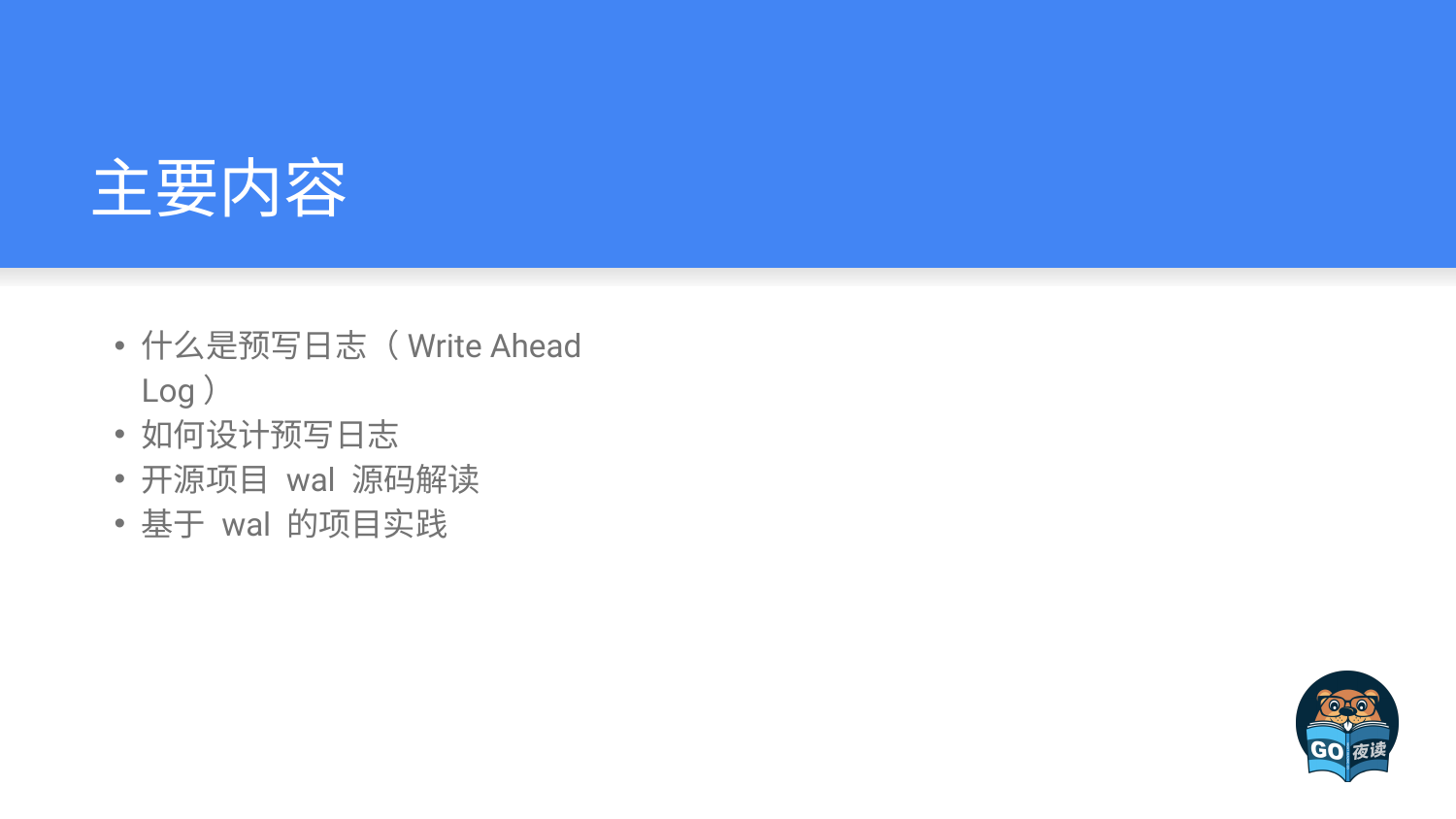

# 主要内容
什么是预写日志（Write Ahead Log）
如何设计预写日志
开源项目 wal 源码解读
基于 wal 的项目实践
2